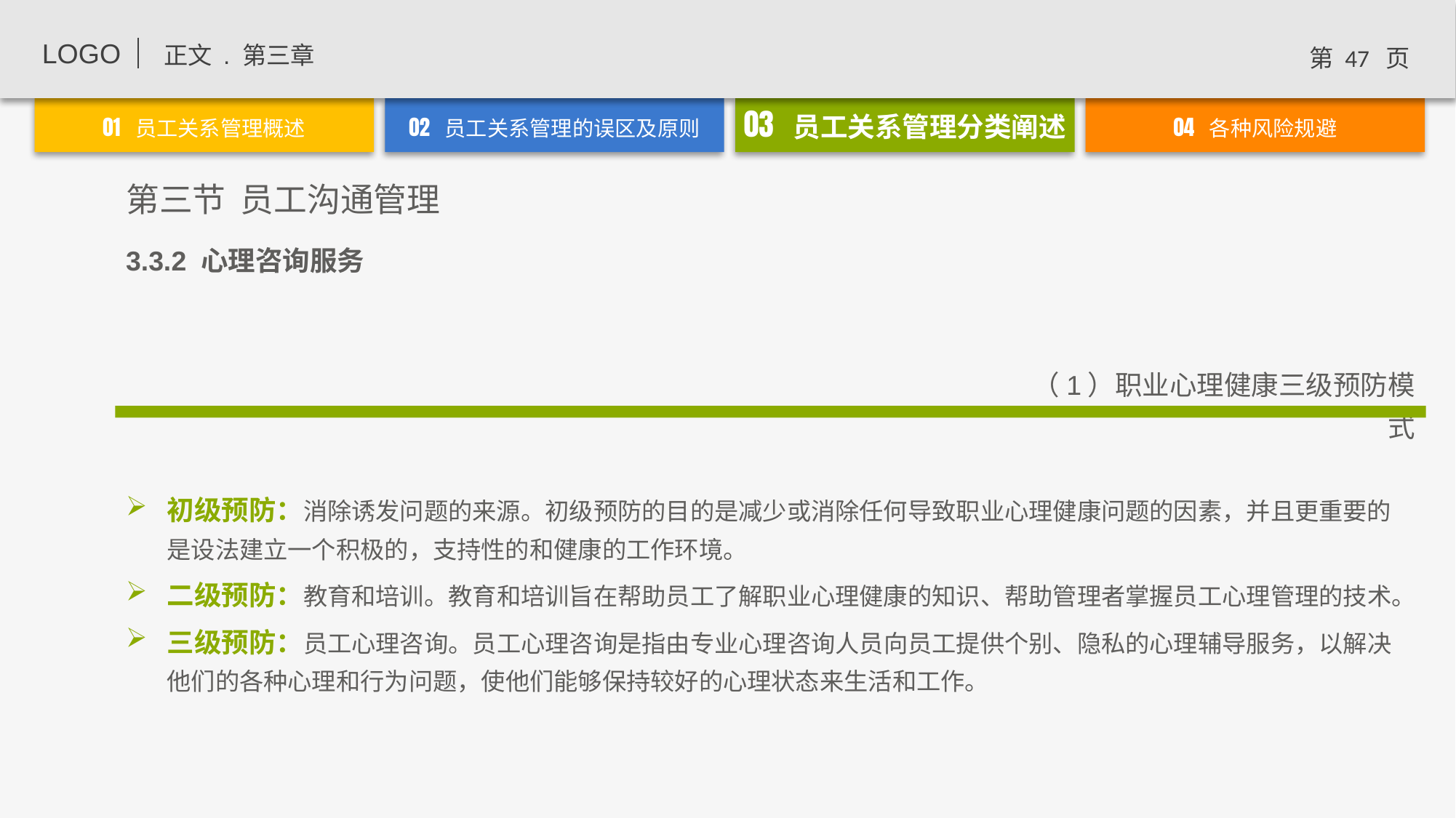

3.3.2 心理咨询服务
（1）职业心理健康三级预防模式

初级预防：消除诱发问题的来源。初级预防的目的是减少或消除任何导致职业心理健康问题的因素，并且更重要的是设法建立一个积极的，支持性的和健康的工作环境。
二级预防：教育和培训。教育和培训旨在帮助员工了解职业心理健康的知识、帮助管理者掌握员工心理管理的技术。
三级预防：员工心理咨询。员工心理咨询是指由专业心理咨询人员向员工提供个别、隐私的心理辅导服务，以解决他们的各种心理和行为问题，使他们能够保持较好的心理状态来生活和工作。